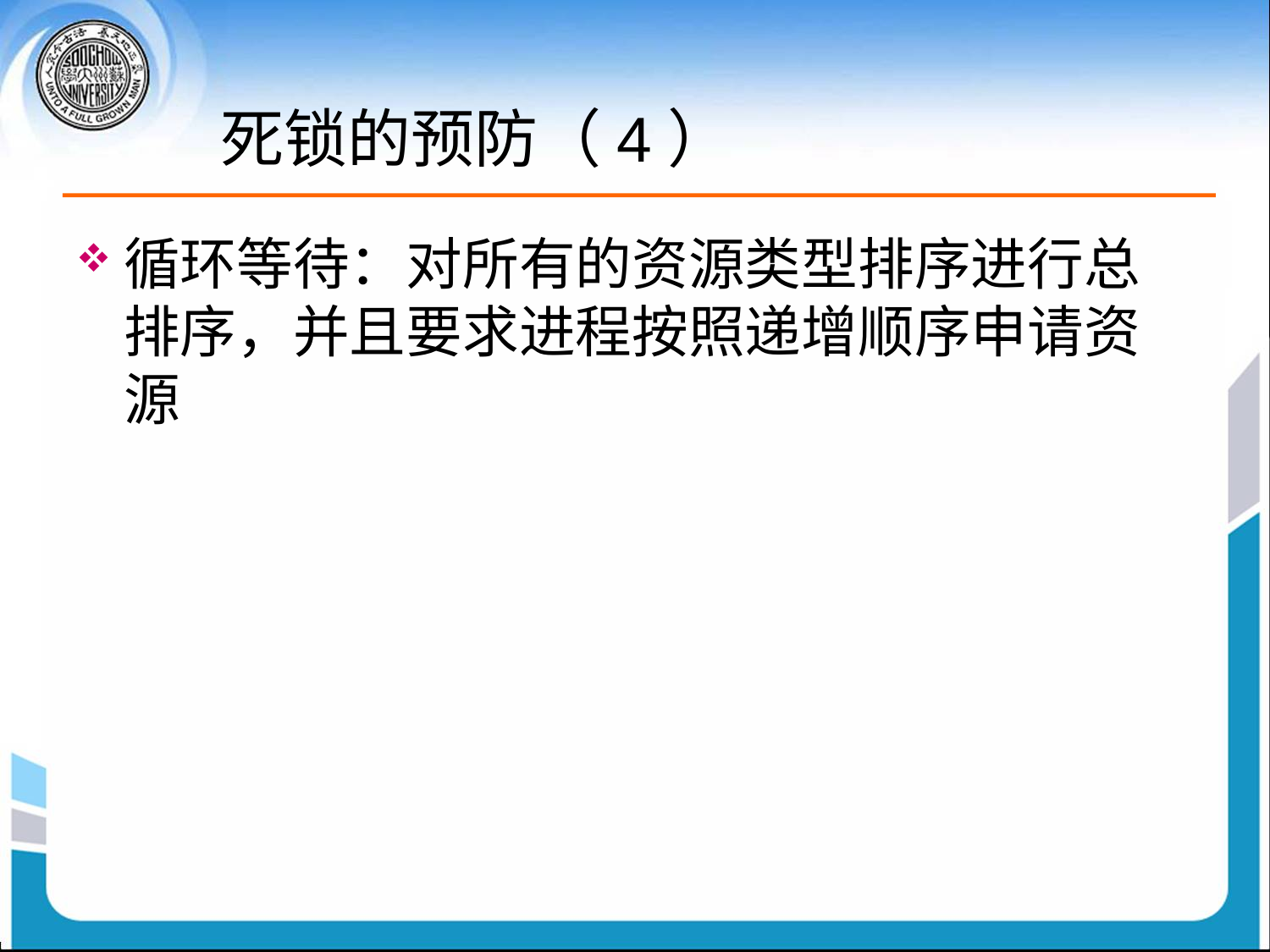

# 死锁的预防（4）
循环等待：对所有的资源类型排序进行总排序，并且要求进程按照递增顺序申请资源